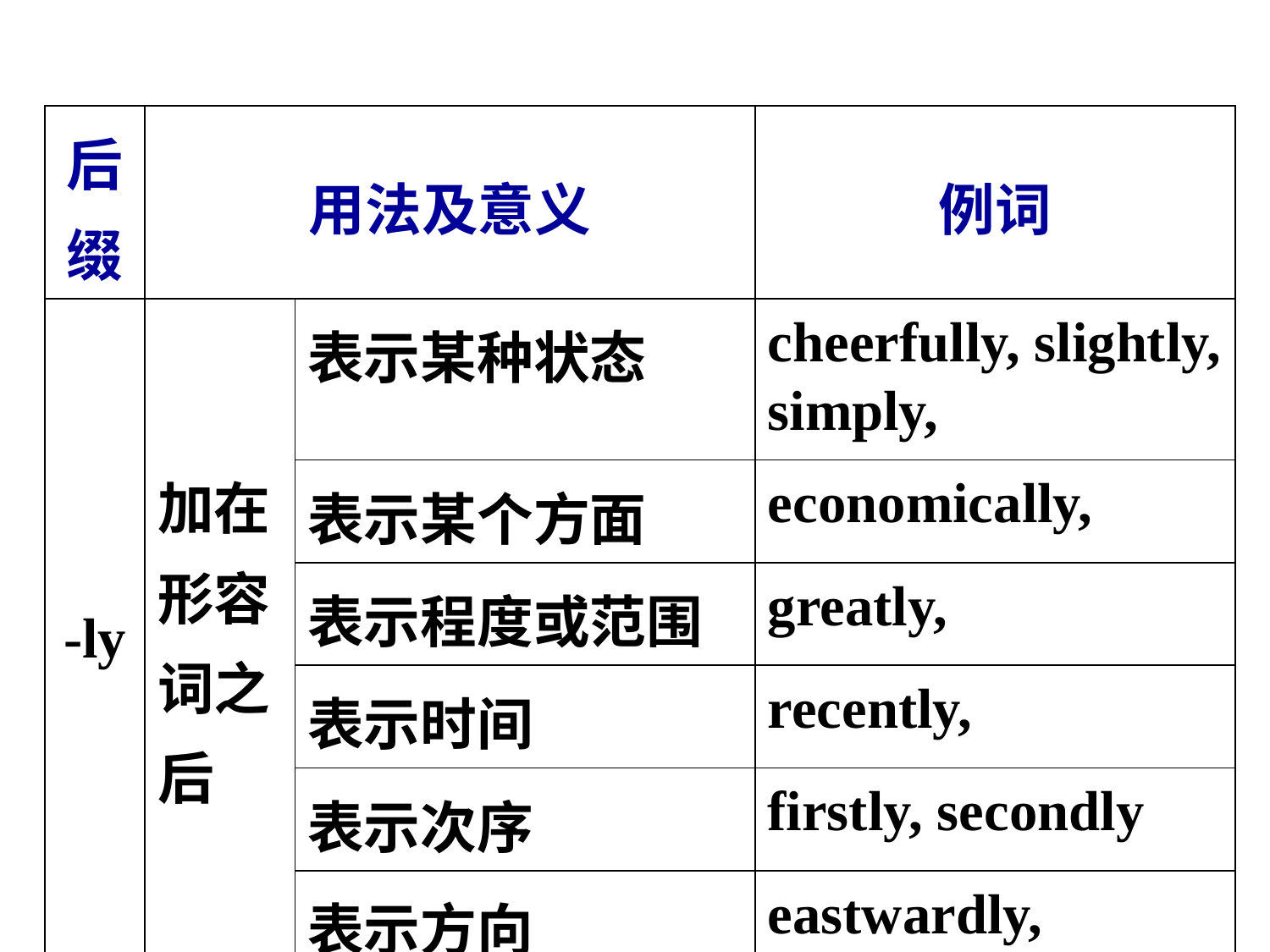

| 后缀 | 用法及意义 |  | 例词 |
| --- | --- | --- | --- |
| -ly | 加在形容词之后 | 表示某种状态 | cheerfully, slightly, simply, |
|  |  | 表示某个方面 | economically, |
|  |  | 表示程度或范围 | greatly, |
|  |  | 表示时间 | recently, |
|  |  | 表示次序 | firstly, secondly |
|  |  | 表示方向 | eastwardly, |